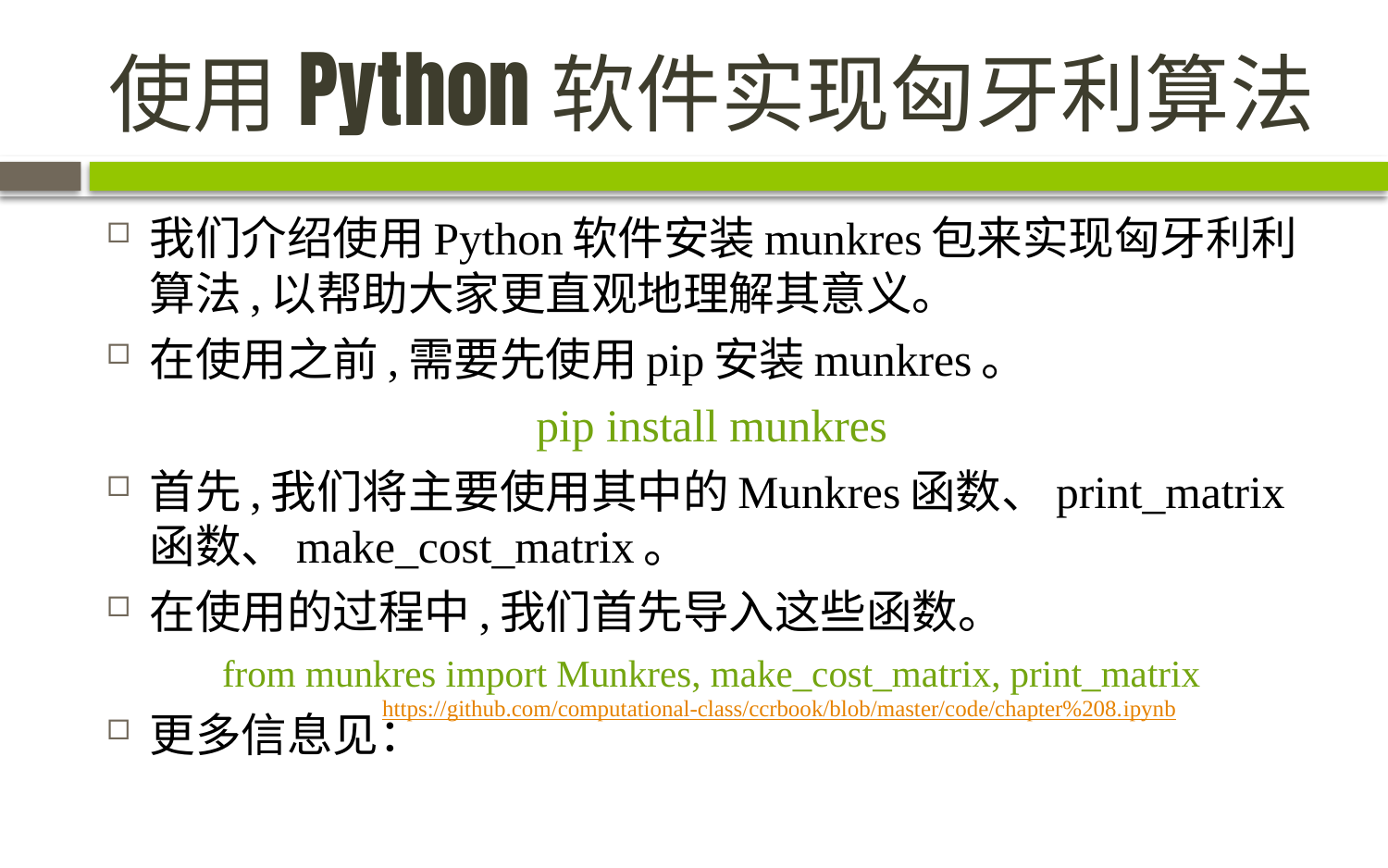

# 使用Python软件实现匈牙利算法
我们介绍使用Python软件安装munkres包来实现匈牙利利算法,以帮助大家更直观地理解其意义。
在使用之前,需要先使用pip安装munkres。
pip install munkres
首先,我们将主要使用其中的Munkres函数、print_matrix函数、make_cost_matrix。
在使用的过程中,我们首先导入这些函数。
from munkres import Munkres, make_cost_matrix, print_matrix
更多信息见：
https://github.com/computational-class/ccrbook/blob/master/code/chapter%208.ipynb